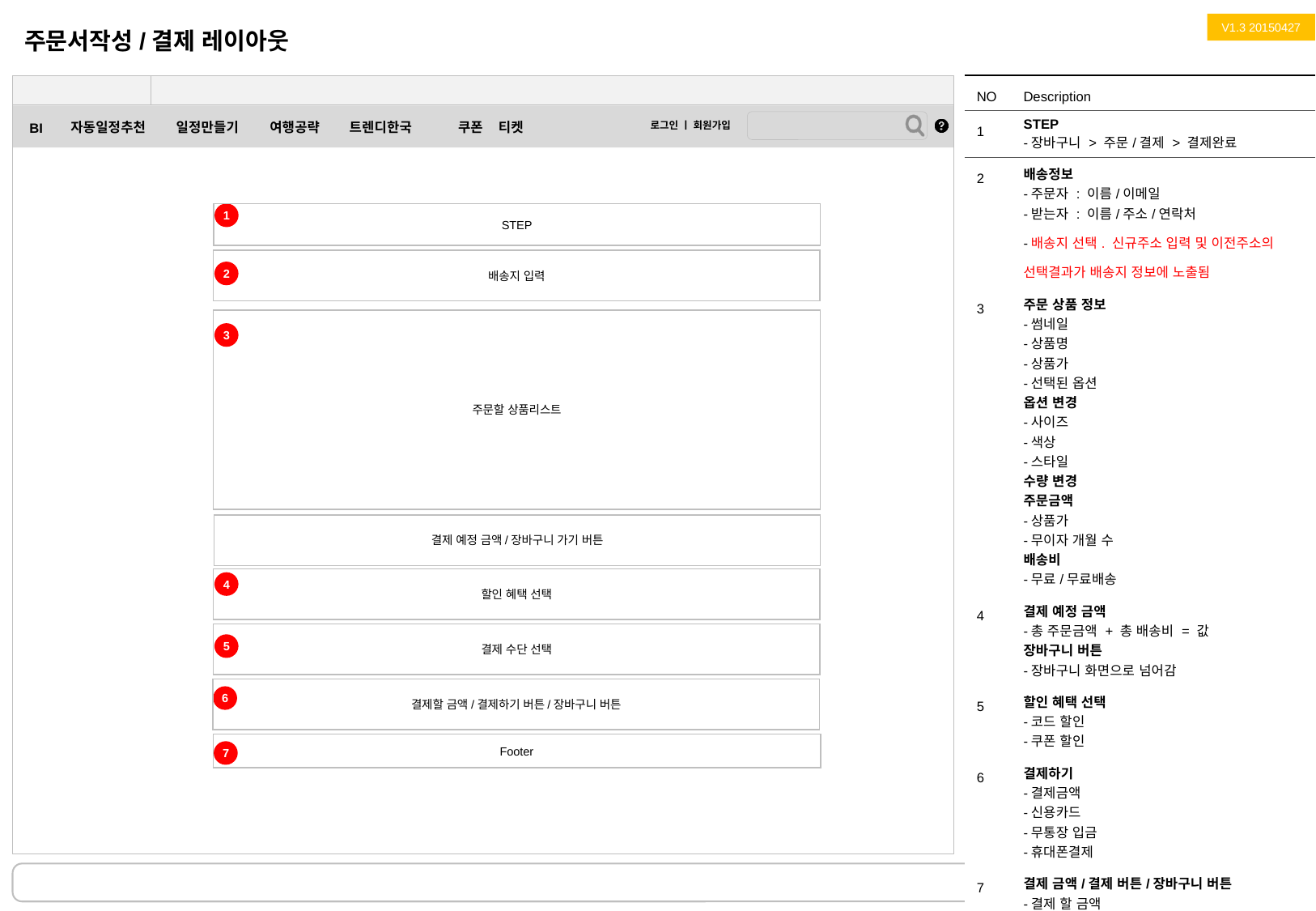

주문서작성/결제 레이아웃
V1.3 20150427
| NO | Description |
| --- | --- |
| 1 | STEP -장바구니 > 주문/결제 > 결제완료 |
| 2 | 배송정보 -주문자 : 이름/이메일 -받는자 : 이름/주소/연락처 -배송지 선택. 신규주소 입력 및 이전주소의 선택결과가 배송지 정보에 노출됨 |
| 3 | 주문 상품 정보 -썸네일 -상품명 -상품가 -선택된 옵션 옵션 변경 -사이즈 -색상 -스타일 수량 변경 주문금액 -상품가 -무이자 개월 수 배송비 -무료/무료배송 |
| 4 | 결제 예정 금액 -총 주문금액 + 총 배송비 = 값 장바구니 버튼 -장바구니 화면으로 넘어감 |
| 5 | 할인 혜택 선택 -코드 할인 -쿠폰 할인 |
| 6 | 결제하기 -결제금액 -신용카드 -무통장 입금 -휴대폰결제 |
| 7 | 결제 금액/결제 버튼/장바구니 버튼 -결제 할 금액 -결제하기 버튼 -장바구니 버튼 |
STEP
1
배송지 입력
2
주문할 상품리스트
3
결제 예정 금액/장바구니 가기 버튼
할인 혜택 선택
4
결제 수단 선택
5
결제할 금액/결제하기 버튼/장바구니 버튼
6
Footer
7
95